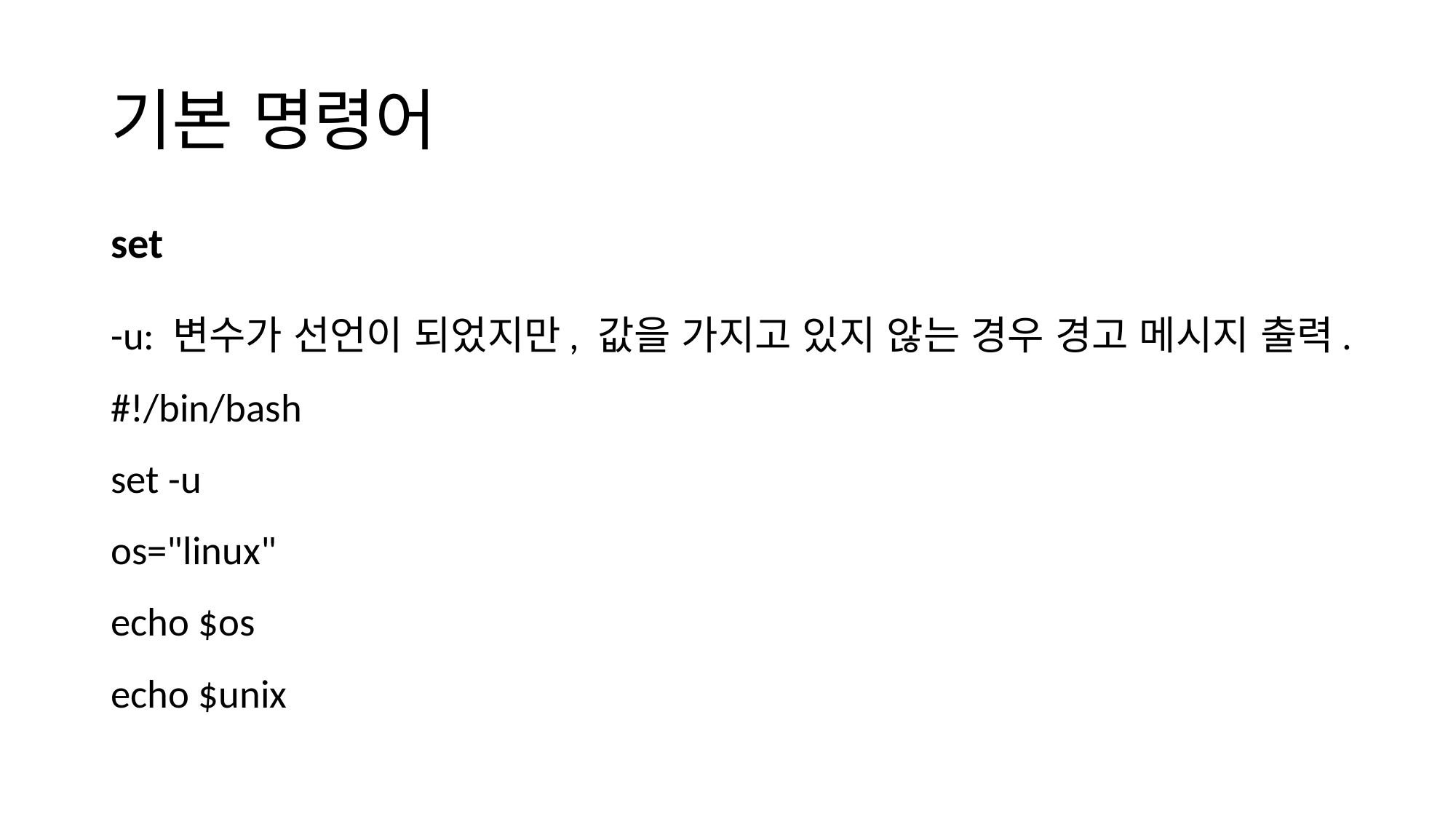

# 기본 명령어
set
-u: 변수가 선언이 되었지만, 값을 가지고 있지 않는 경우 경고 메시지 출력.
#!/bin/bash
set -u
os="linux"
echo $os
echo $unix